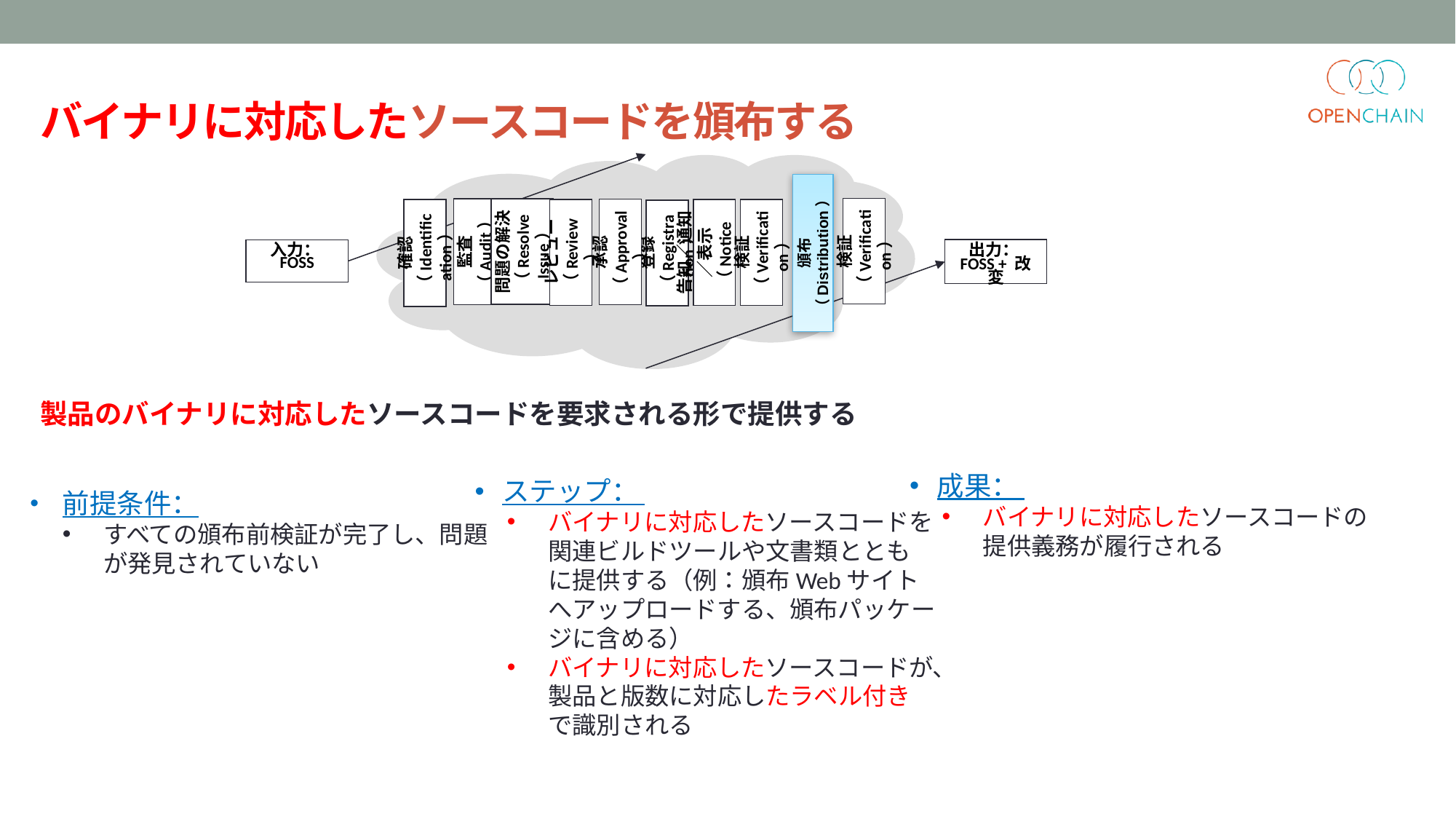

バイナリに対応したソースコードを頒布する

頒布（Distribution）
検証（Verification）
問題の解決（Resolve Issue）
監査（Audit）
承認（Approval）
確認（Identification）
レビュー（Review）
告知／通知／表示（Notice）
検証（Verification）
登録（Registration）
入力：
FOSS
出力：
FOSS + 改変
製品のバイナリに対応したソースコードを要求される形で提供する
前提条件：
すべての頒布前検証が完了し、問題が発見されていない

成果：
バイナリに対応したソースコードの提供義務が履行される

ステップ：
バイナリに対応したソースコードを関連ビルドツールや文書類とともに提供する（例：頒布Webサイトへアップロードする、頒布パッケージに含める）
バイナリに対応したソースコードが、製品と版数に対応したラベル付きで識別される